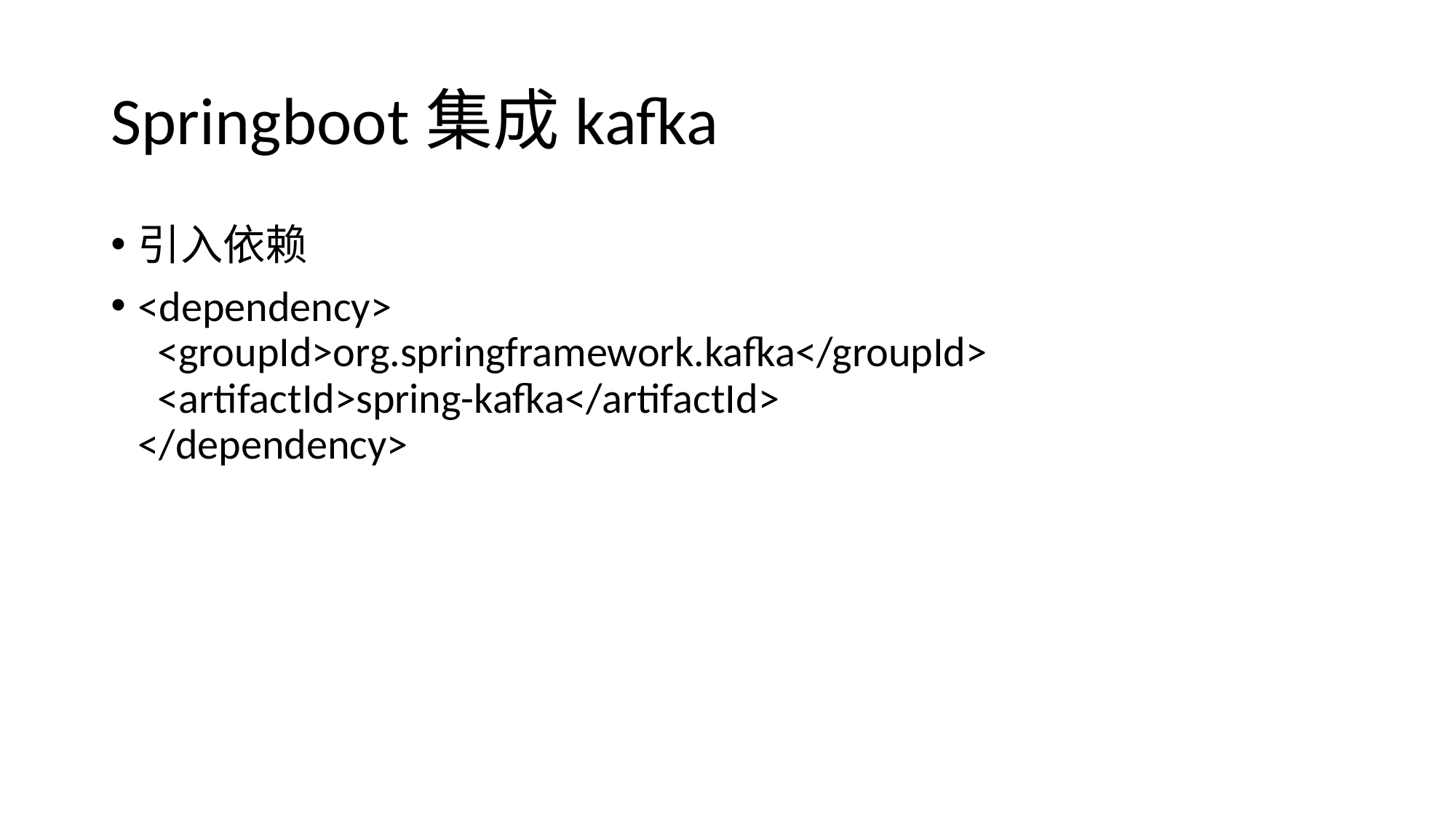

# Springboot集成kafka
引入依赖
<dependency>
  <groupId>org.springframework.kafka</groupId>
  <artifactId>spring-kafka</artifactId>
</dependency>